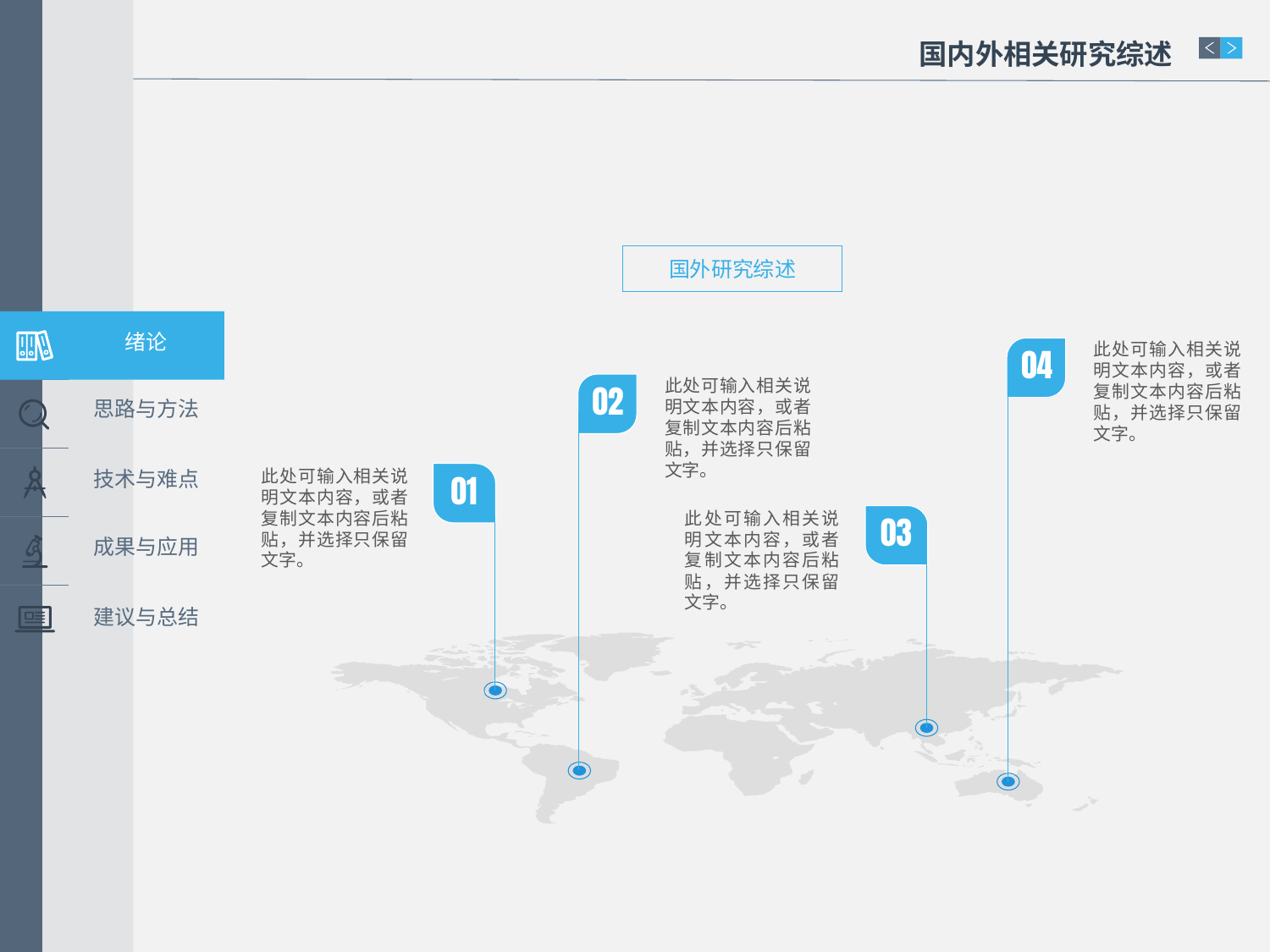

国内外相关研究综述

国外研究综述

绪论

思路与方法

技术与难点

成果与应用

建议与总结

此处可输入相关说明文本内容，或者复制文本内容后粘贴，并选择只保留文字。

04
此处可输入相关说明文本内容，或者复制文本内容后粘贴，并选择只保留文字。

02
此处可输入相关说明文本内容，或者复制文本内容后粘贴，并选择只保留文字。

01
此处可输入相关说明文本内容，或者复制文本内容后粘贴，并选择只保留文字。

03